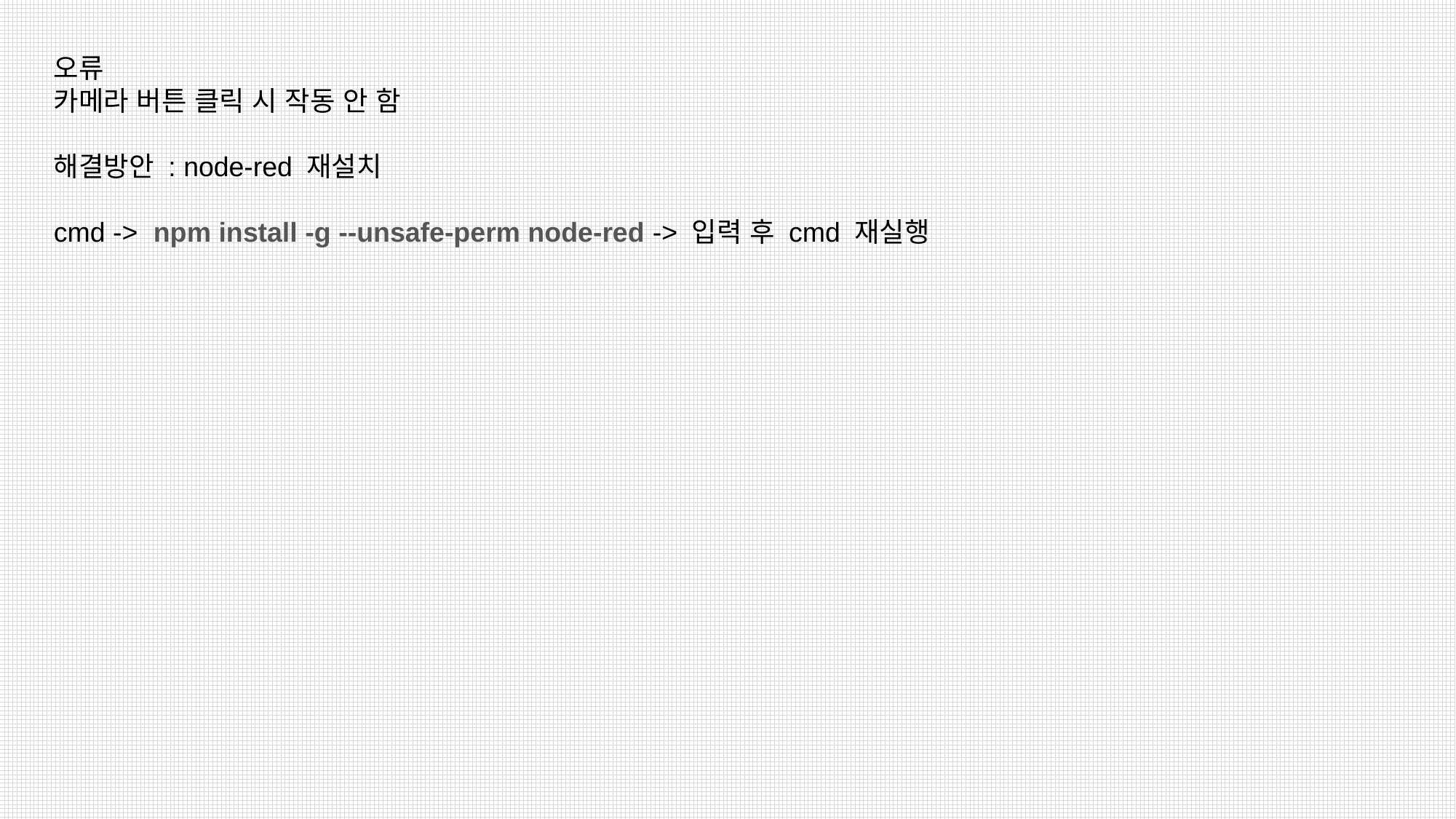

오류
카메라 버튼 클릭 시 작동 안 함

해결방안 : node-red 재설치

cmd ->  npm install -g --unsafe-perm node-red -> 입력 후 cmd 재실행